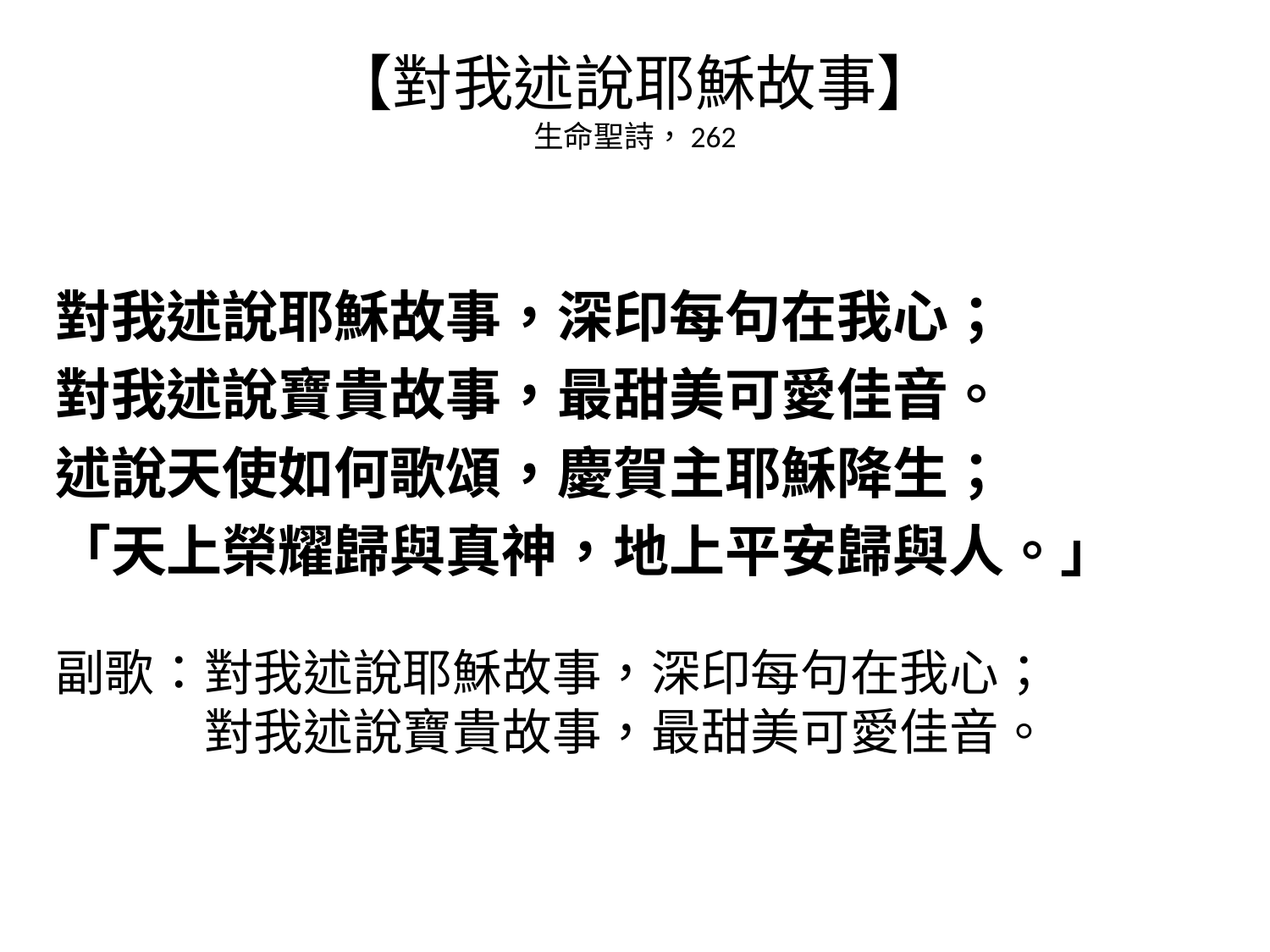

# 【對我述說耶穌故事】 生命聖詩，262
對我述說耶穌故事，深印每句在我心；
對我述說寶貴故事，最甜美可愛佳音。
述說天使如何歌頌，慶賀主耶穌降生；
「天上榮耀歸與真神，地上平安歸與人。」

副歌：對我述說耶穌故事，深印每句在我心；
　　　對我述說寶貴故事，最甜美可愛佳音。